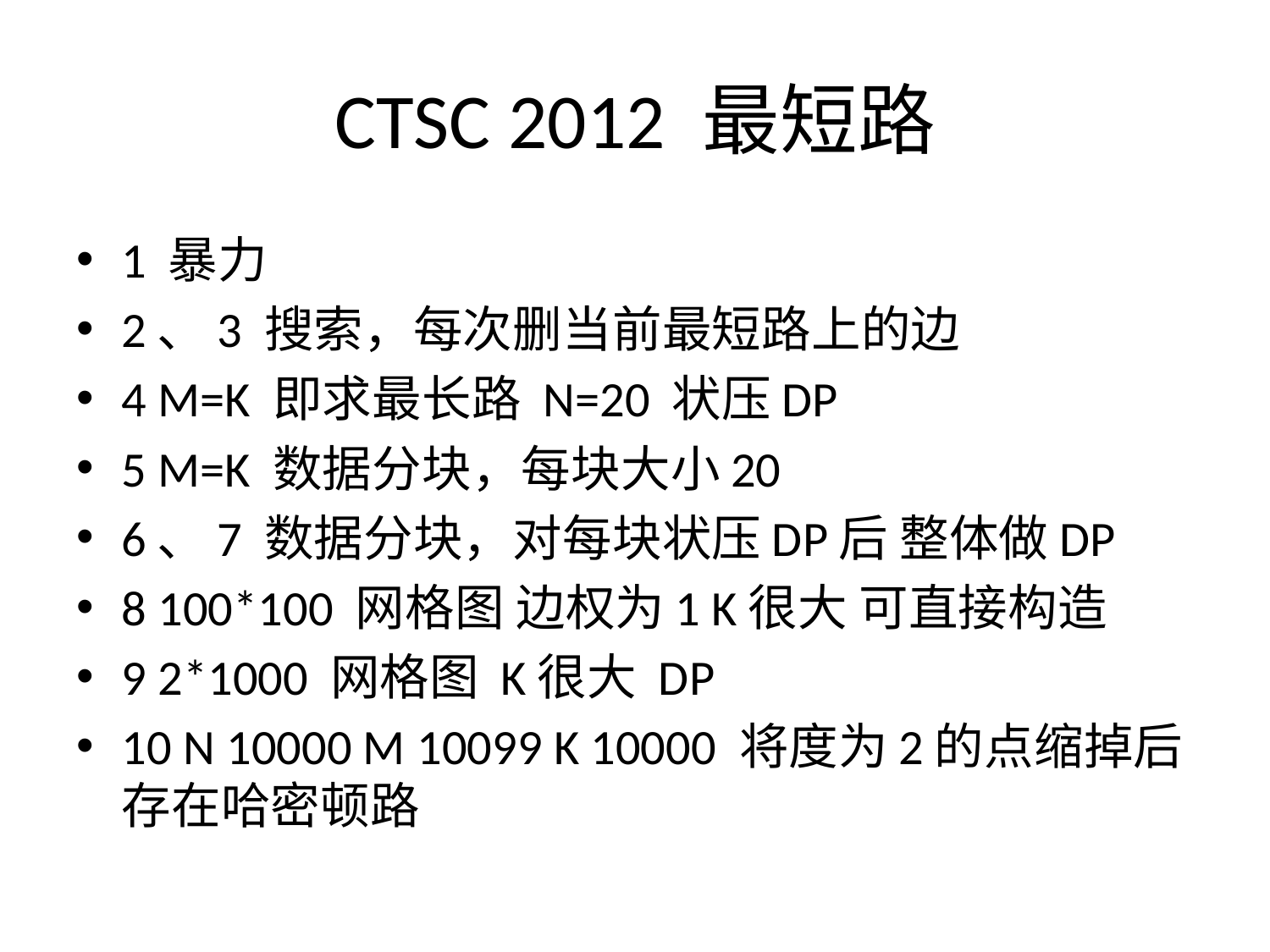

# CTSC 2012 最短路
1 暴力
2、3 搜索，每次删当前最短路上的边
4 M=K 即求最长路 N=20 状压DP
5 M=K 数据分块，每块大小20
6、7 数据分块，对每块状压DP后 整体做DP
8 100*100 网格图 边权为1 K很大 可直接构造
9 2*1000 网格图 K很大 DP
10 N 10000 M 10099 K 10000 将度为2的点缩掉后存在哈密顿路